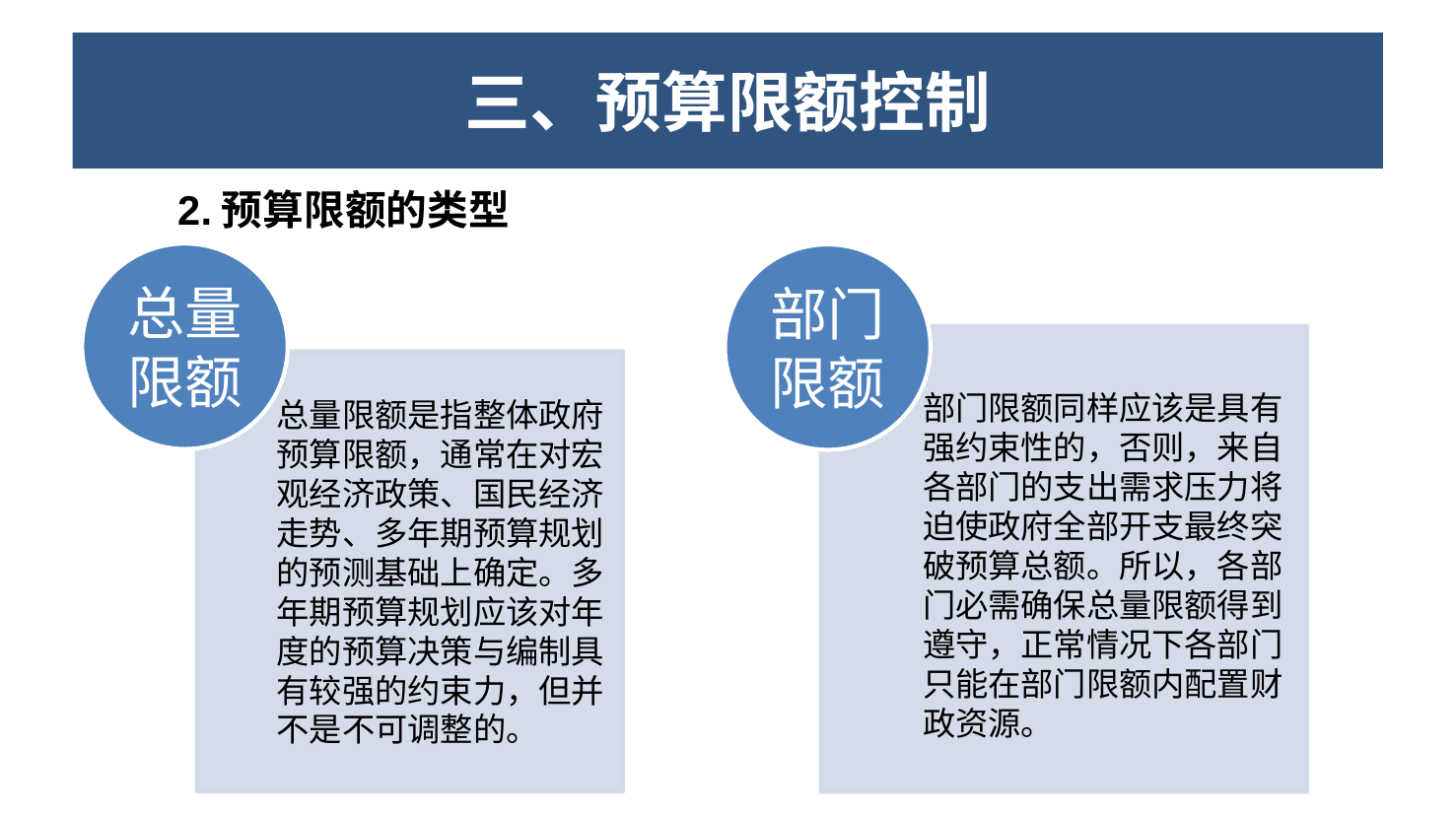

三、预算限额控制
总量限额是指整体政府预算限额，通常在对宏观经济政策、国民经济走势、多年期预算规划的预测基础上确定。多年期预算规划应该对年度的预算决策与编制具有较强的约束力，但并不是不可调整的。
总量
限额
部门限额同样应该是具有强约束性的，否则，来自各部门的支出需求压力将迫使政府全部开支最终突破预算总额。所以，各部门必需确保总量限额得到遵守，正常情况下各部门只能在部门限额内配置财政资源。
部门
限额
# 三、预算限额控制
2.预算限额的类型
2.预算限额的类型